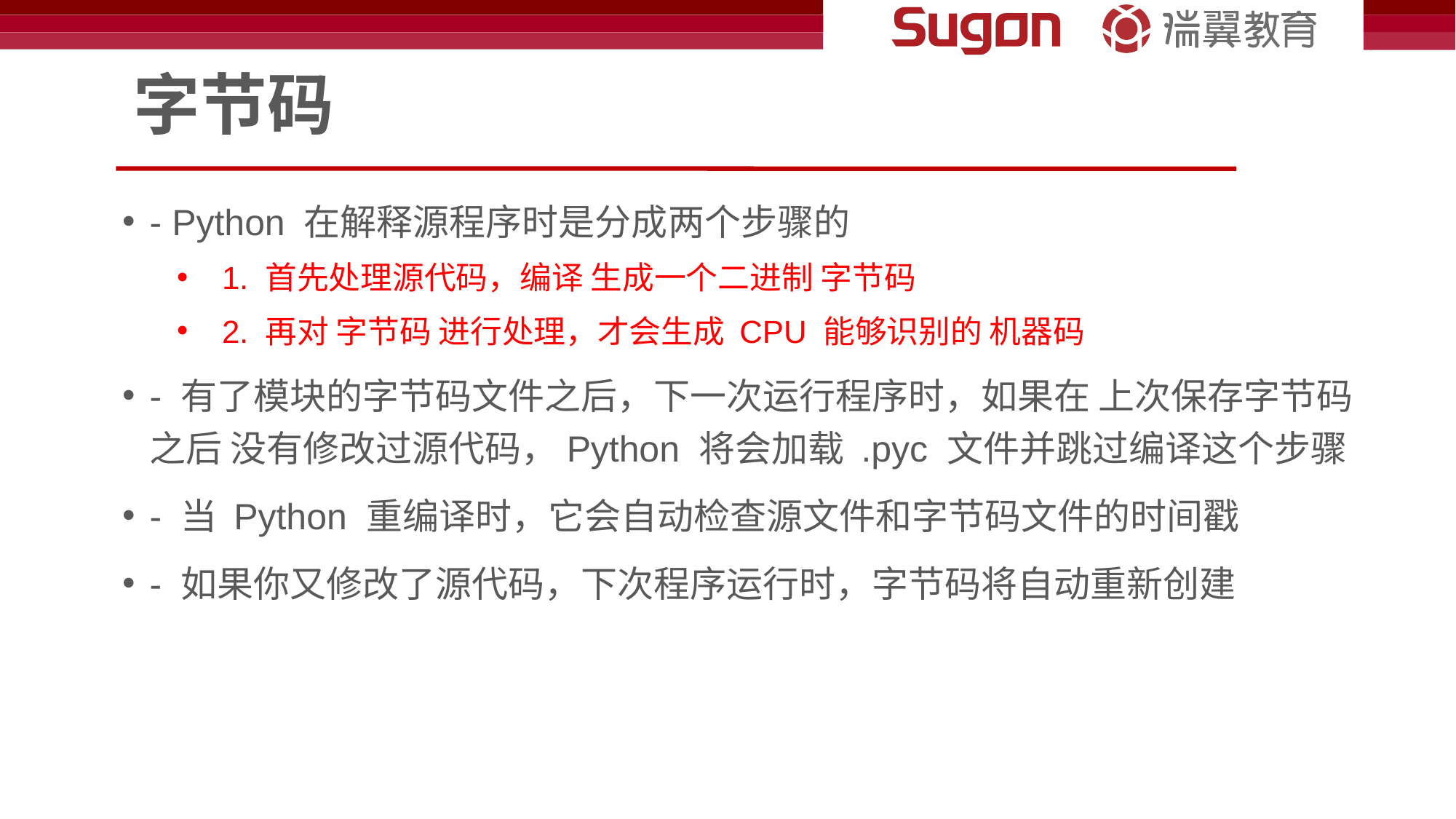

# 字节码
- Python 在解释源程序时是分成两个步骤的
  1. 首先处理源代码，编译 生成一个二进制 字节码
  2. 再对 字节码 进行处理，才会生成 CPU 能够识别的 机器码
- 有了模块的字节码文件之后，下一次运行程序时，如果在 上次保存字节码之后 没有修改过源代码，Python 将会加载 .pyc 文件并跳过编译这个步骤
- 当 Python 重编译时，它会自动检查源文件和字节码文件的时间戳
- 如果你又修改了源代码，下次程序运行时，字节码将自动重新创建